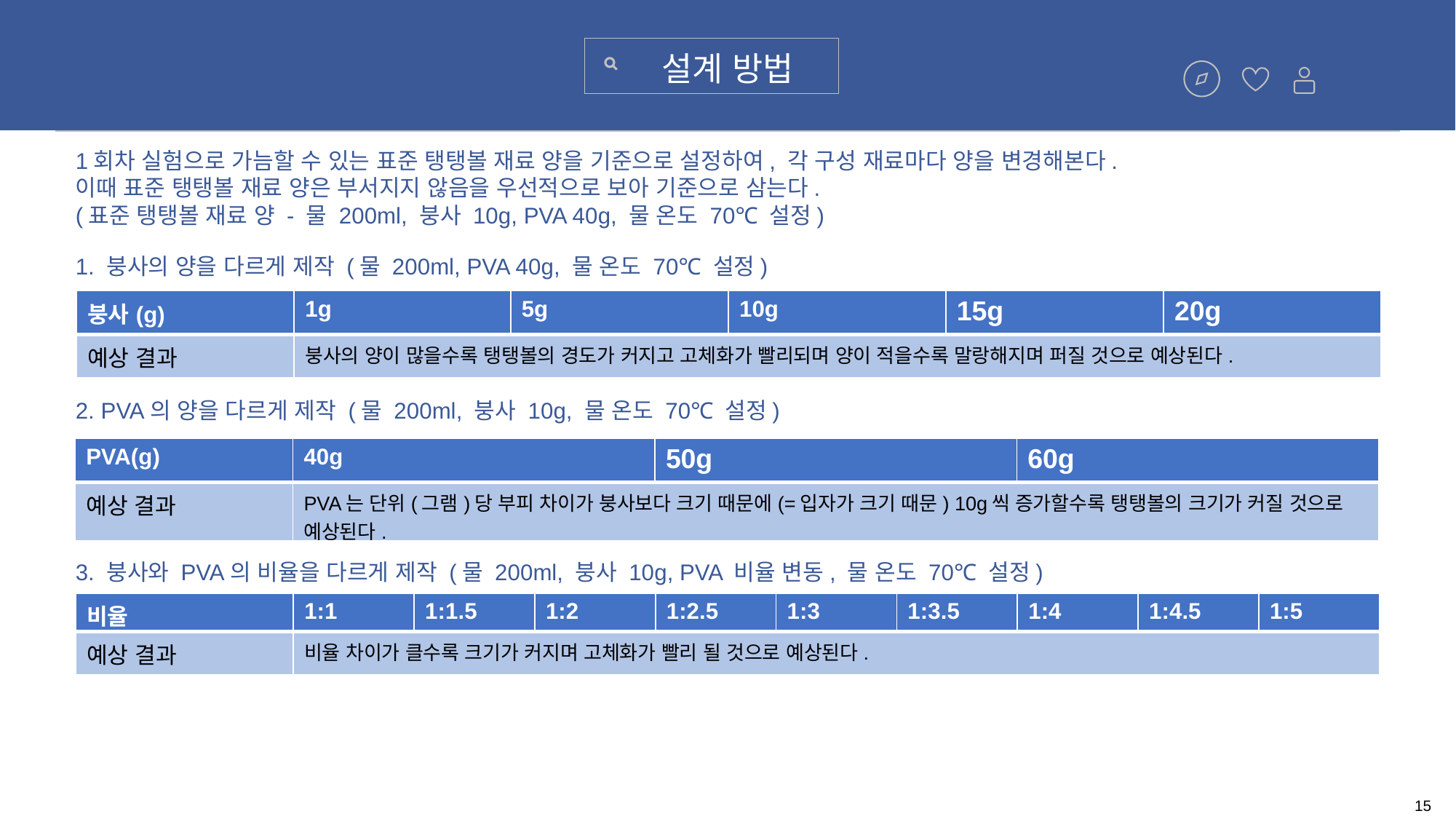

설계 방법

1회차 실험으로 가늠할 수 있는 표준 탱탱볼 재료 양을 기준으로 설정하여, 각 구성 재료마다 양을 변경해본다.
이때 표준 탱탱볼 재료 양은 부서지지 않음을 우선적으로 보아 기준으로 삼는다.
(표준 탱탱볼 재료 양 - 물 200ml, 붕사 10g, PVA 40g, 물 온도 70℃ 설정)
1. 붕사의 양을 다르게 제작 (물 200ml, PVA 40g, 물 온도 70℃ 설정)
| 붕사(g) | 1g | 5g | 10g | 15g | 20g |
| --- | --- | --- | --- | --- | --- |
| 예상 결과 | 붕사의 양이 많을수록 탱탱볼의 경도가 커지고 고체화가 빨리되며 양이 적을수록 말랑해지며 퍼질 것으로 예상된다. |  |  |  |  |
2. PVA의 양을 다르게 제작 (물 200ml, 붕사 10g, 물 온도 70℃ 설정)
| PVA(g) | 40g | 50g | 60g |
| --- | --- | --- | --- |
| 예상 결과 | PVA는 단위(그램)당 부피 차이가 붕사보다 크기 때문에(=입자가 크기 때문) 10g씩 증가할수록 탱탱볼의 크기가 커질 것으로 예상된다. |  |  |
3. 붕사와 PVA의 비율을 다르게 제작 (물 200ml, 붕사 10g, PVA 비율 변동, 물 온도 70℃ 설정)
| 비율 | 1:1 | 1:1.5 | 1:2 | 1:2.5 | 1:3 | 1:3.5 | 1:4 | 1:4.5 | 1:5 |
| --- | --- | --- | --- | --- | --- | --- | --- | --- | --- |
| 예상 결과 | 비율 차이가 클수록 크기가 커지며 고체화가 빨리 될 것으로 예상된다. |  |  |  |  |  |  |  |  |
15